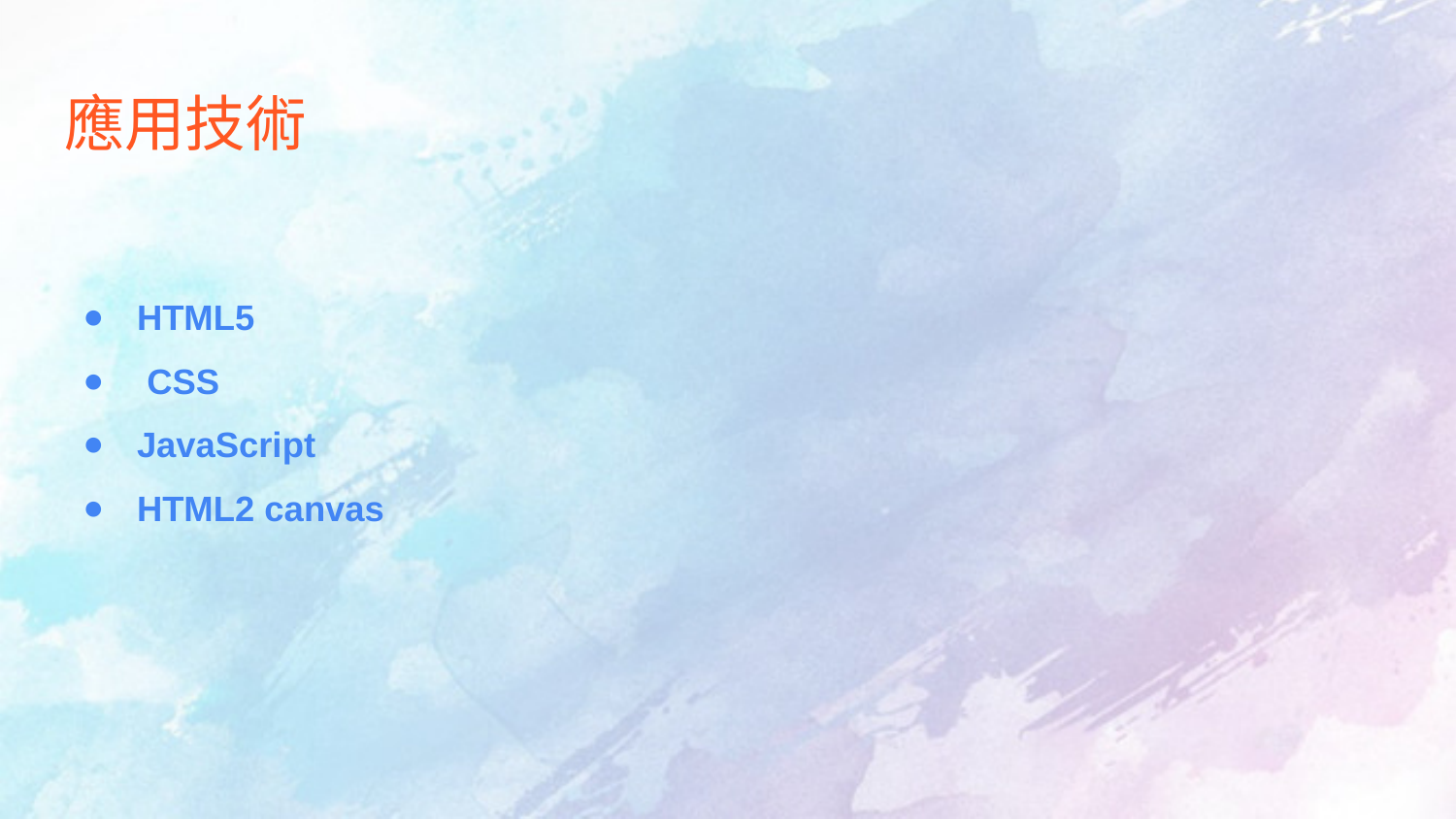

# 應用技術
HTML5
 CSS
JavaScript
HTML2 canvas